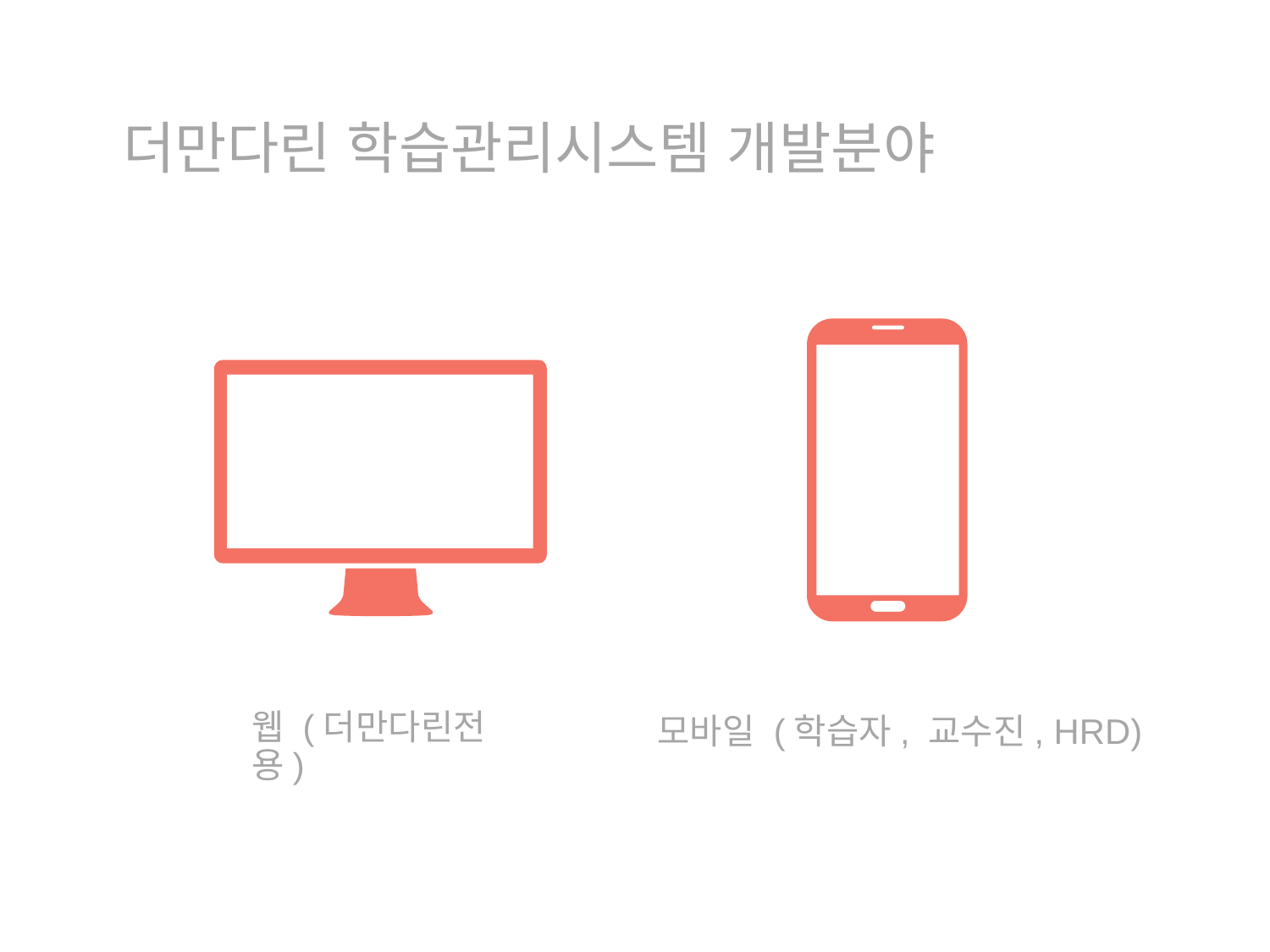

# 더만다린 학습관리시스템 개발분야

웹 (더만다린전용)
모바일 (학습자, 교수진, HRD)